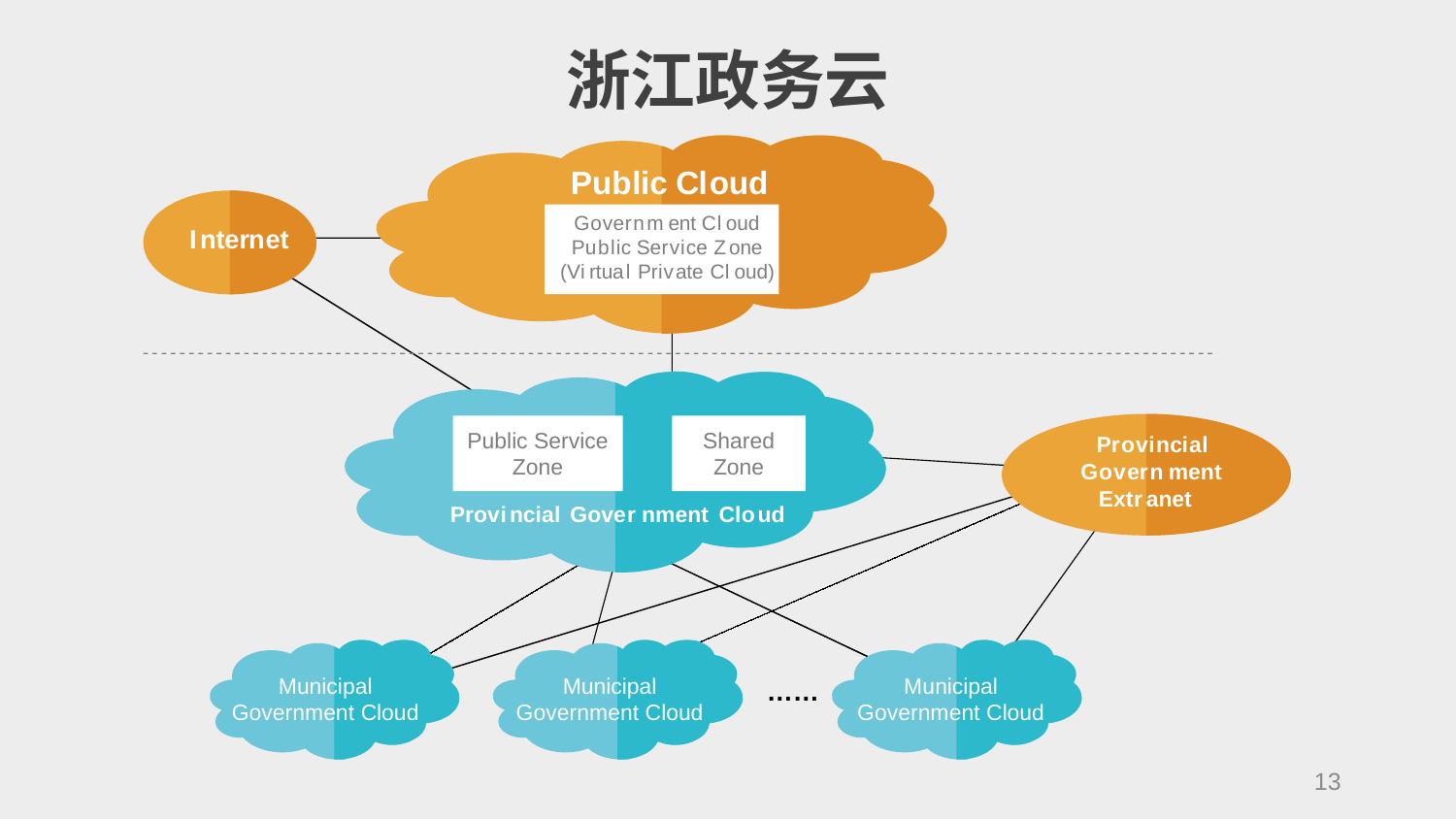

# 浙江政务云

Pub
l
ic
C
l
oud

G
o
v
e
r
n
m
ent C
l
oud
I
nter
n
et
P
u
b
l
i
c
S
e
r
v
i
ce
Z
one

(V
i
rtua
l
Pr
i
v
ate
C
l
oud)

Public Service
Zone
Shared
Zone
Pr
o
v
i
n
c
i
a
l

G
o
v
er
n
ment

Ext
r
anet

Prov
i
ncial
Gove
r
nment
Cl
o
ud

Municipal
Government Cloud
Municipal
Government Cloud
Municipal
Government Cloud
……
13